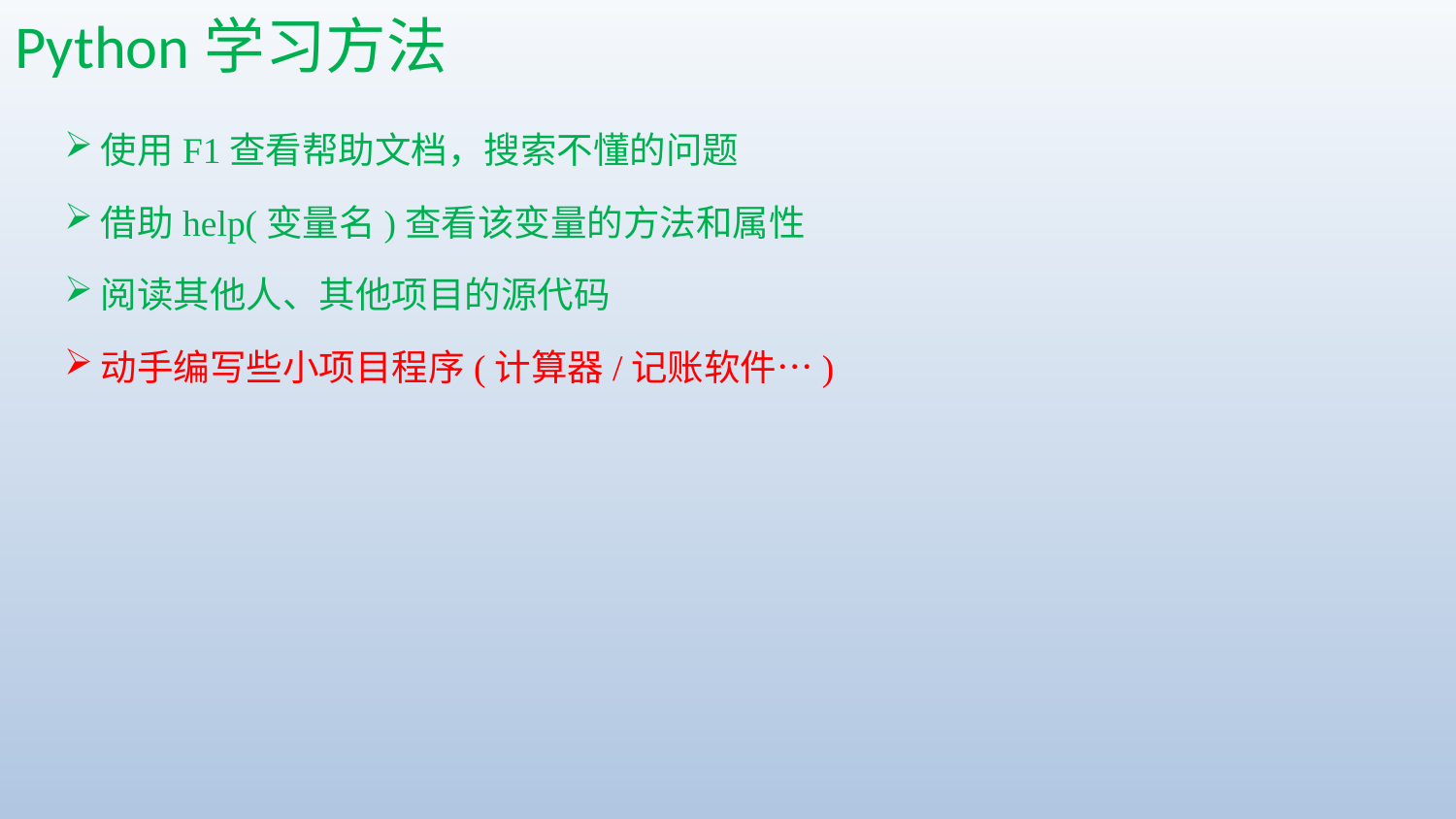

# Python学习方法
使用F1查看帮助文档，搜索不懂的问题
借助help(变量名)查看该变量的方法和属性
阅读其他人、其他项目的源代码
动手编写些小项目程序(计算器/记账软件…)